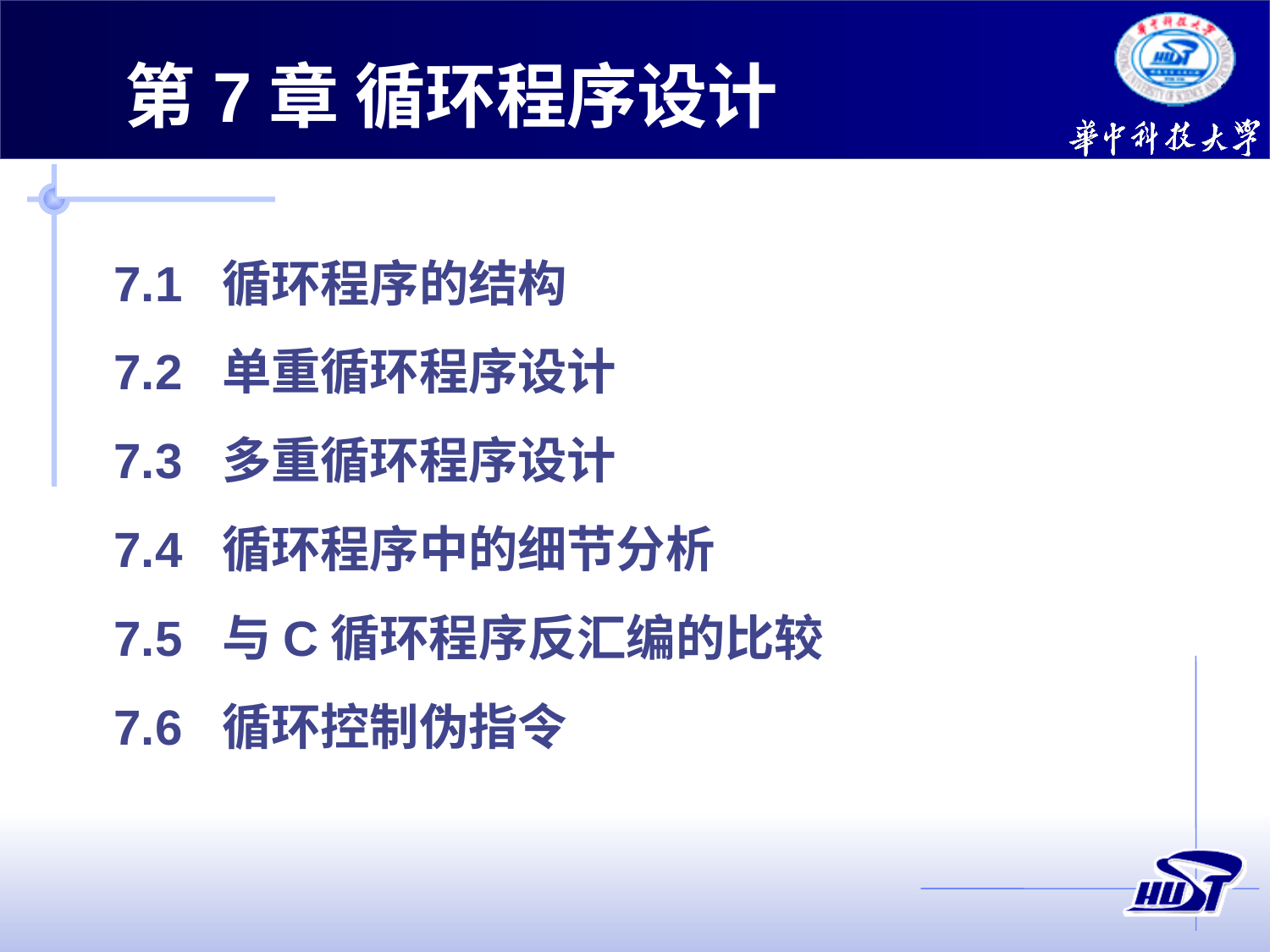

第7章 循环程序设计
7.1  循环程序的结构
7.2  单重循环程序设计
7.3  多重循环程序设计
7.4  循环程序中的细节分析
7.5  与C循环程序反汇编的比较
7.6  循环控制伪指令